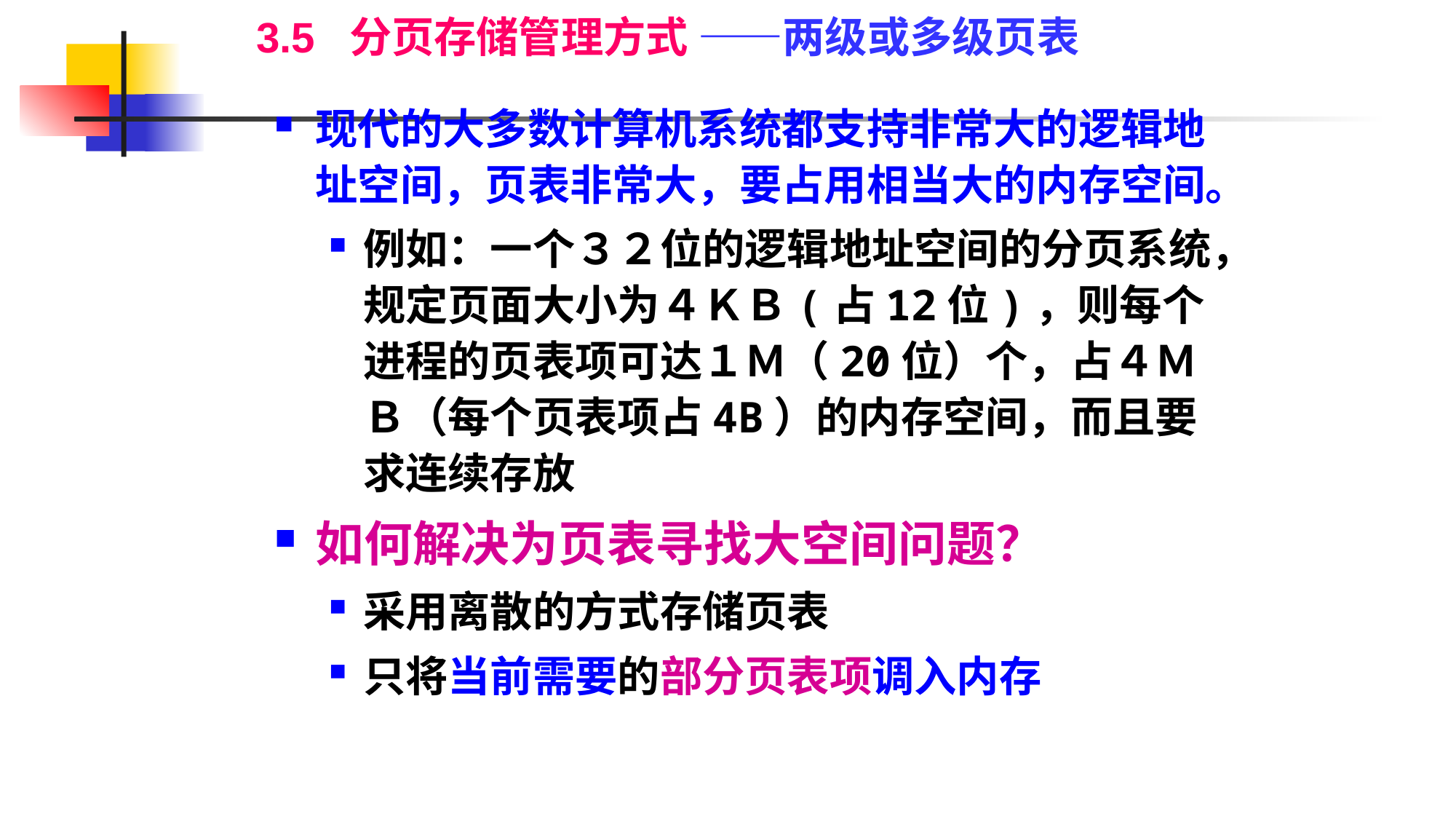

3.5  分页存储管理方式 ——两级或多级页表
现代的大多数计算机系统都支持非常大的逻辑地址空间，页表非常大，要占用相当大的内存空间。
例如：一个３２位的逻辑地址空间的分页系统，规定页面大小为４ＫＢ(占12位)，则每个进程的页表项可达１Ｍ（20位）个，占４ＭＢ（每个页表项占4B）的内存空间，而且要求连续存放
如何解决为页表寻找大空间问题？
采用离散的方式存储页表
只将当前需要的部分页表项调入内存